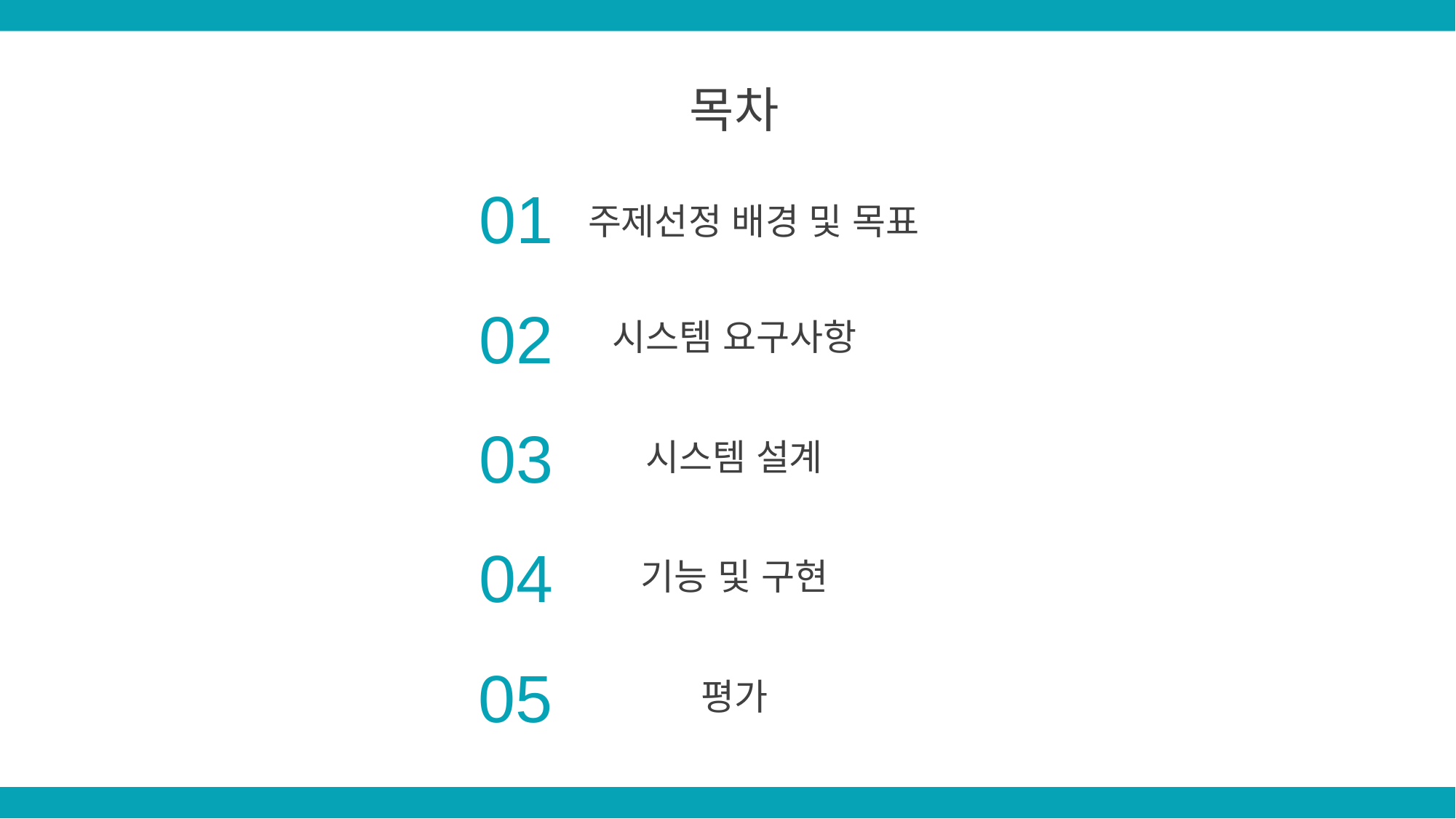

목차
01
   주제선정 배경 및 목표
02
시스템 요구사항
03
시스템 설계
04
기능 및 구현
05
평가